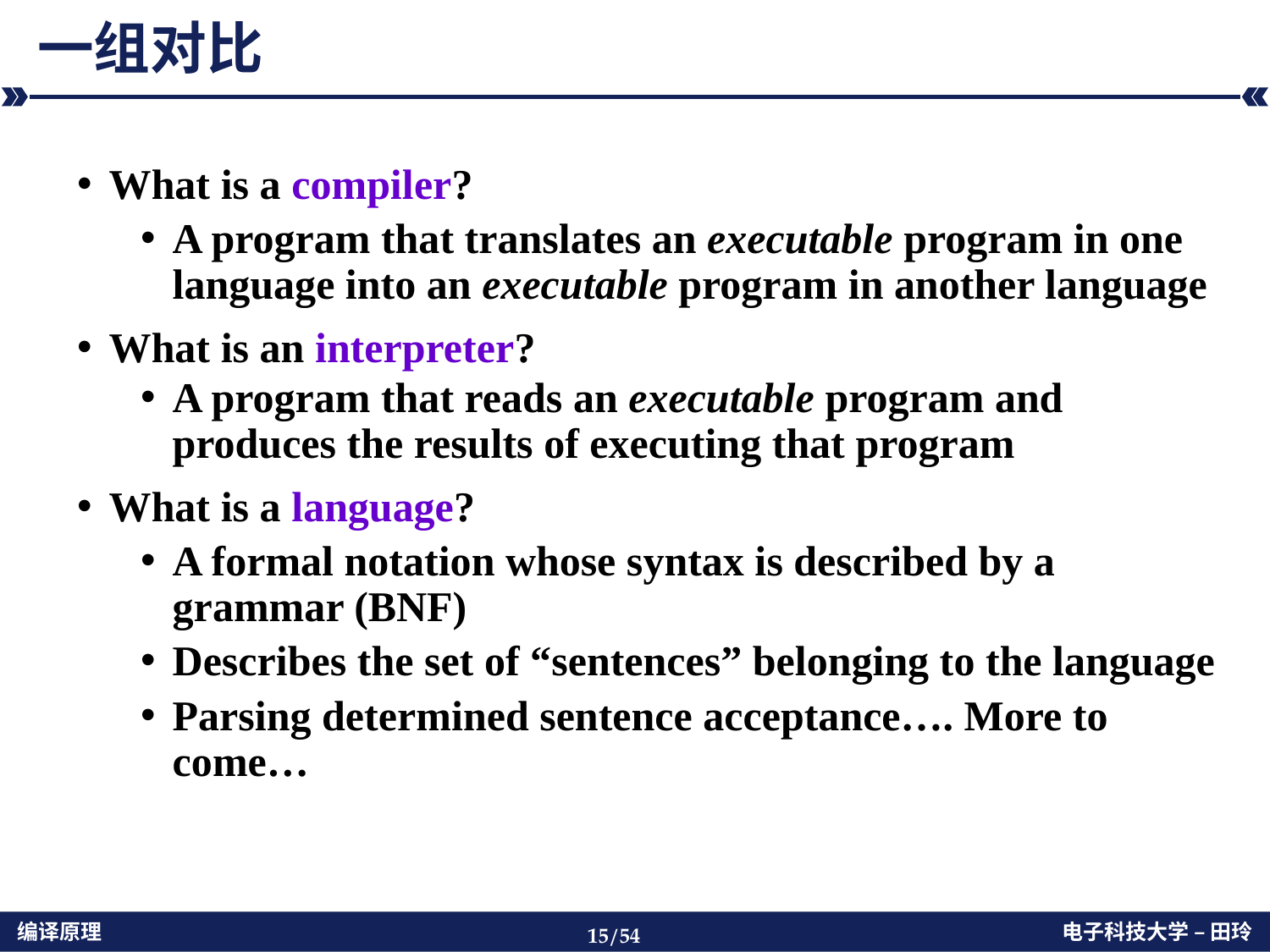

# 一组对比
What is a compiler?
A program that translates an executable program in one language into an executable program in another language
What is an interpreter?
A program that reads an executable program and produces the results of executing that program
What is a language?
A formal notation whose syntax is described by a grammar (BNF)
Describes the set of “sentences” belonging to the language
Parsing determined sentence acceptance…. More to come…